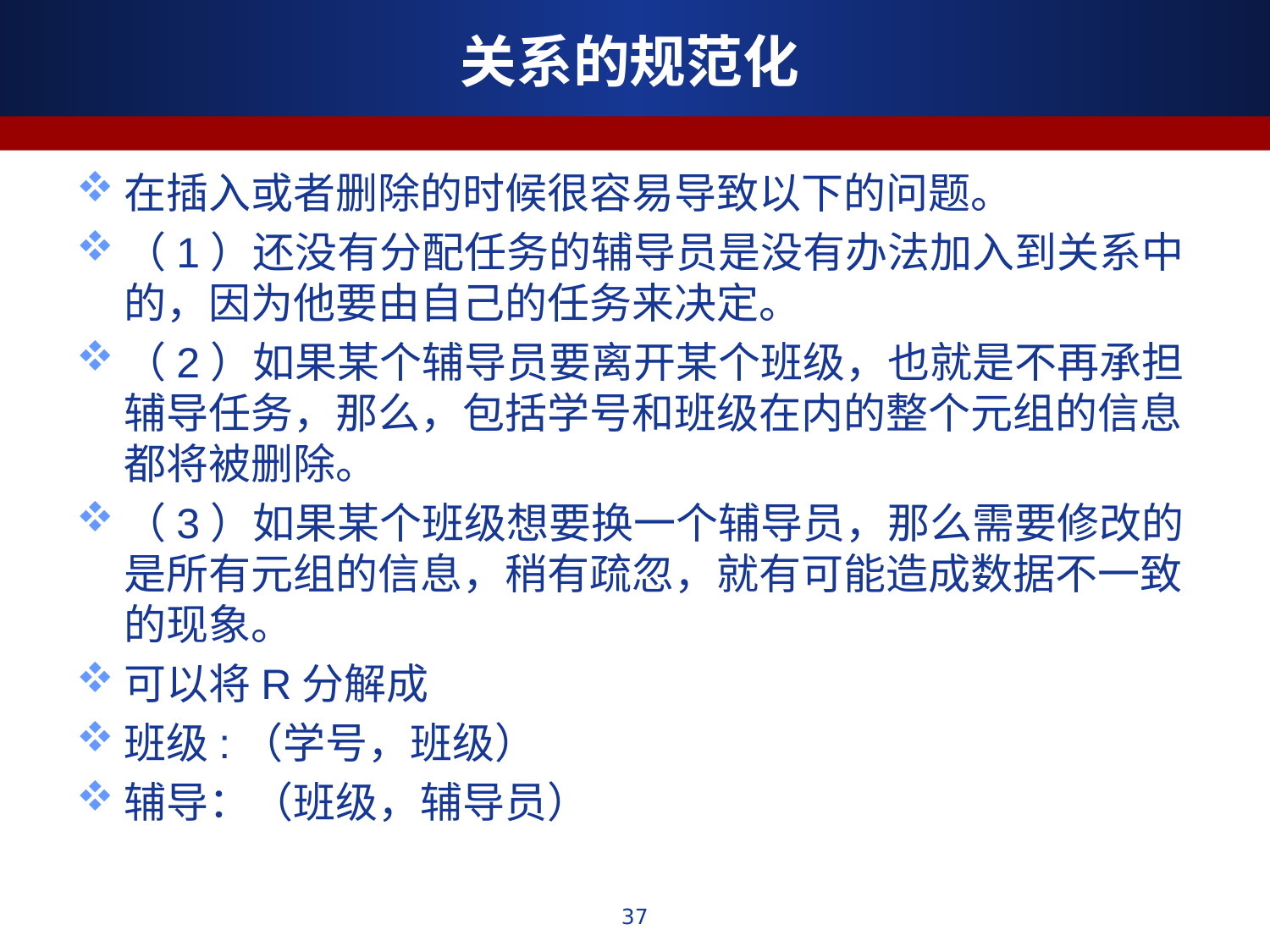

# 关系的规范化
在插入或者删除的时候很容易导致以下的问题。
（1）还没有分配任务的辅导员是没有办法加入到关系中的，因为他要由自己的任务来决定。
（2）如果某个辅导员要离开某个班级，也就是不再承担辅导任务，那么，包括学号和班级在内的整个元组的信息都将被删除。
（3）如果某个班级想要换一个辅导员，那么需要修改的是所有元组的信息，稍有疏忽，就有可能造成数据不一致的现象。
可以将R分解成
班级:（学号，班级）
辅导：（班级，辅导员）
37